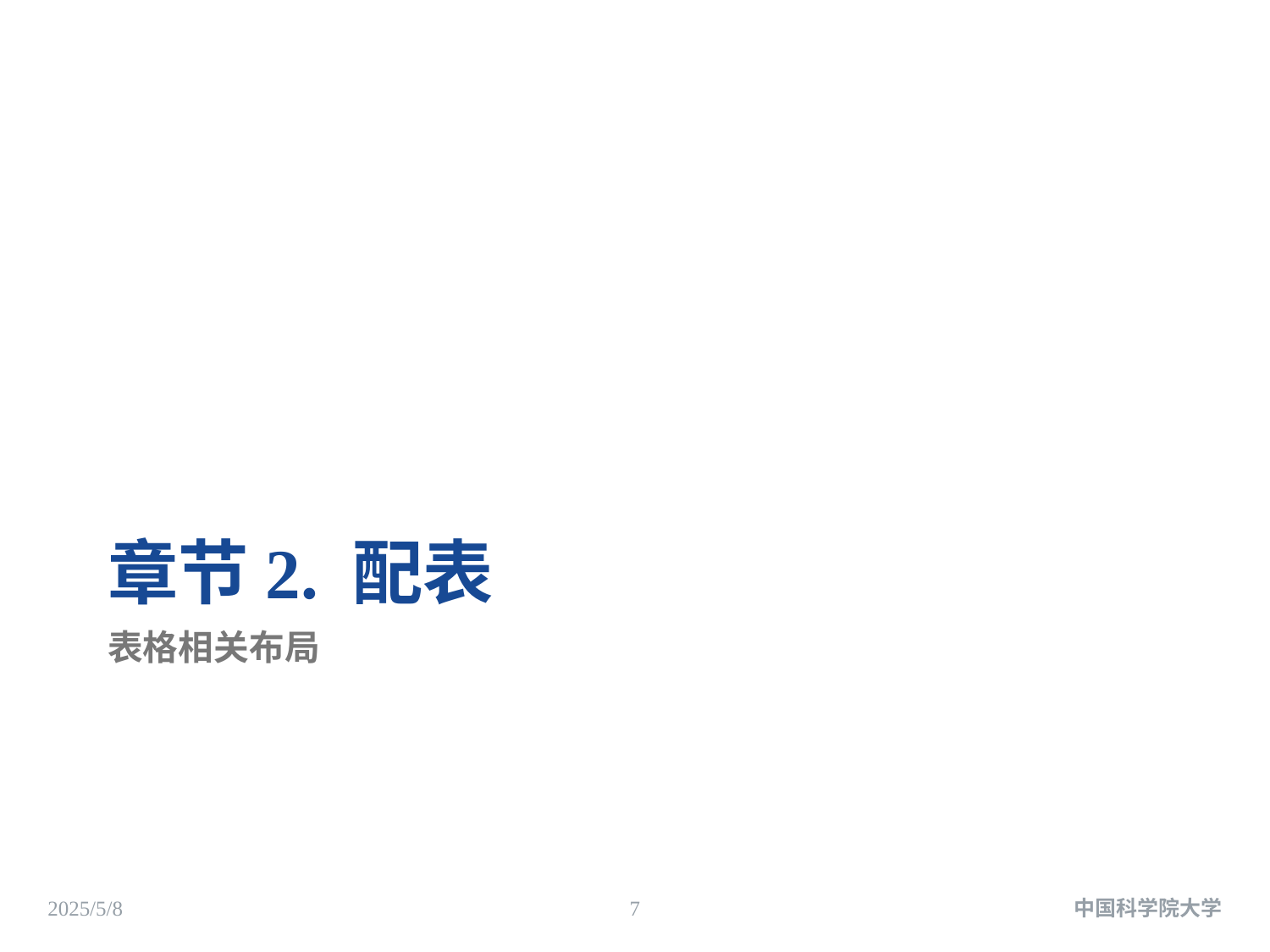

# 章节2. 配表
表格相关布局
2025/5/8
7
中国科学院大学